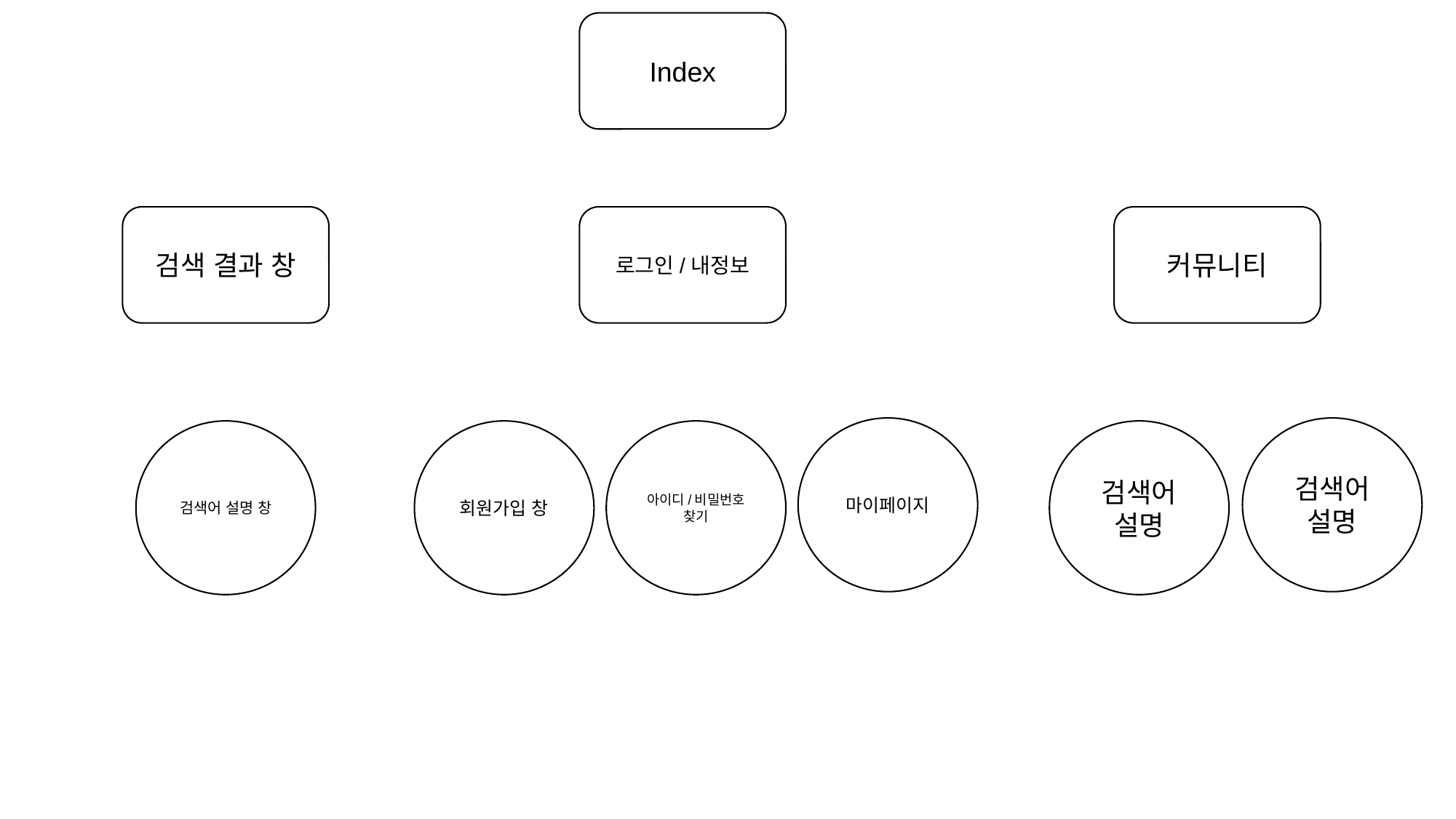

Index
커뮤니티
검색 결과 창
로그인/내정보
검색어 설명
마이페이지
검색어 설명 창
회원가입 창
아이디/비밀번호 찾기
검색어 설명